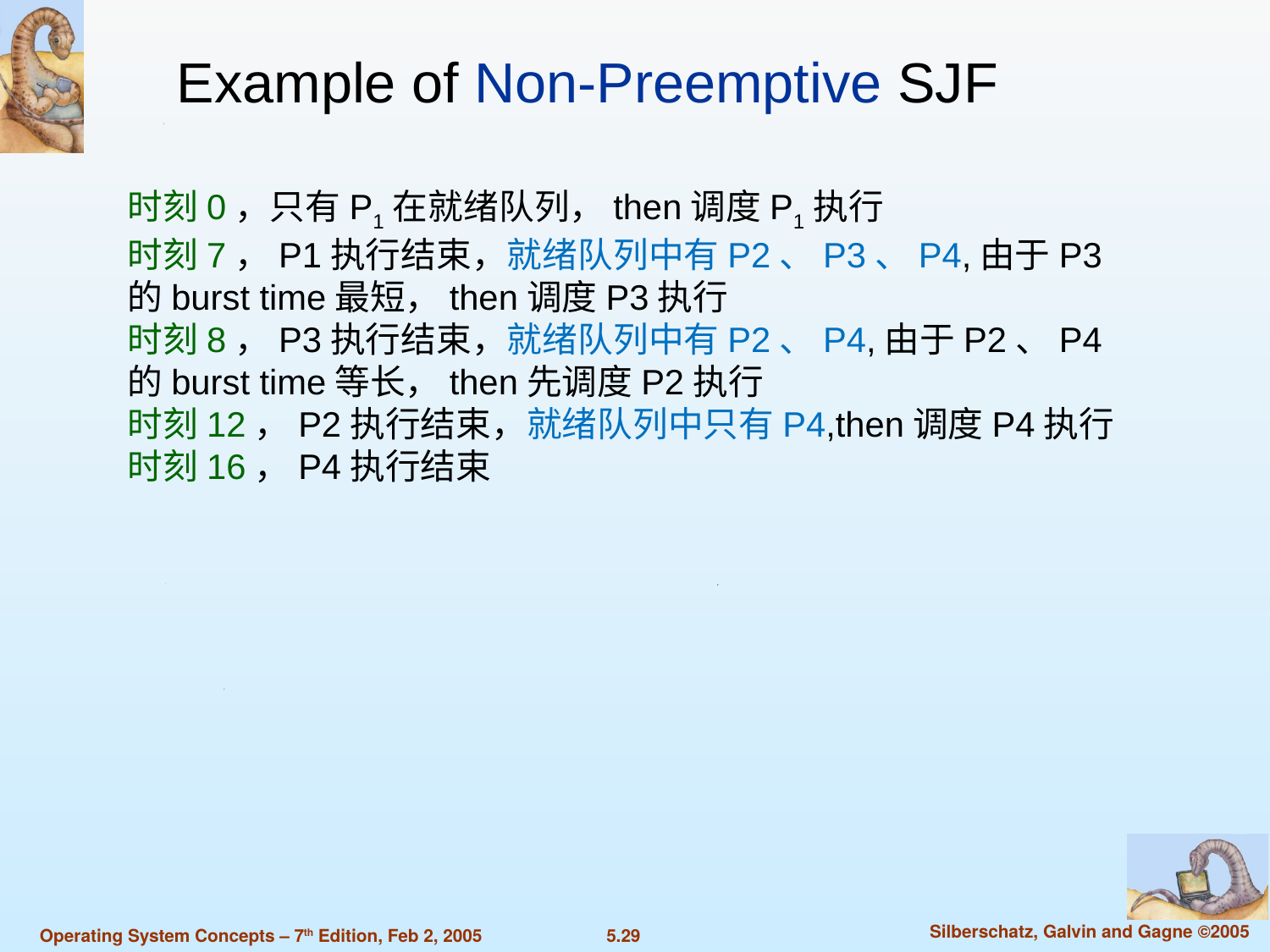

时刻0，只有P1在就绪队列，then调度P1执行
时刻7，P1执行结束，就绪队列中有P2、P3、P4,由于P3的burst time最短，then调度P3执行
时刻8，P3执行结束，就绪队列中有P2、P4,由于P2、P4的burst time等长，then先调度P2执行
时刻12，P2执行结束，就绪队列中只有P4,then调度P4执行
时刻16，P4执行结束
Example of Non-Preemptive SJF